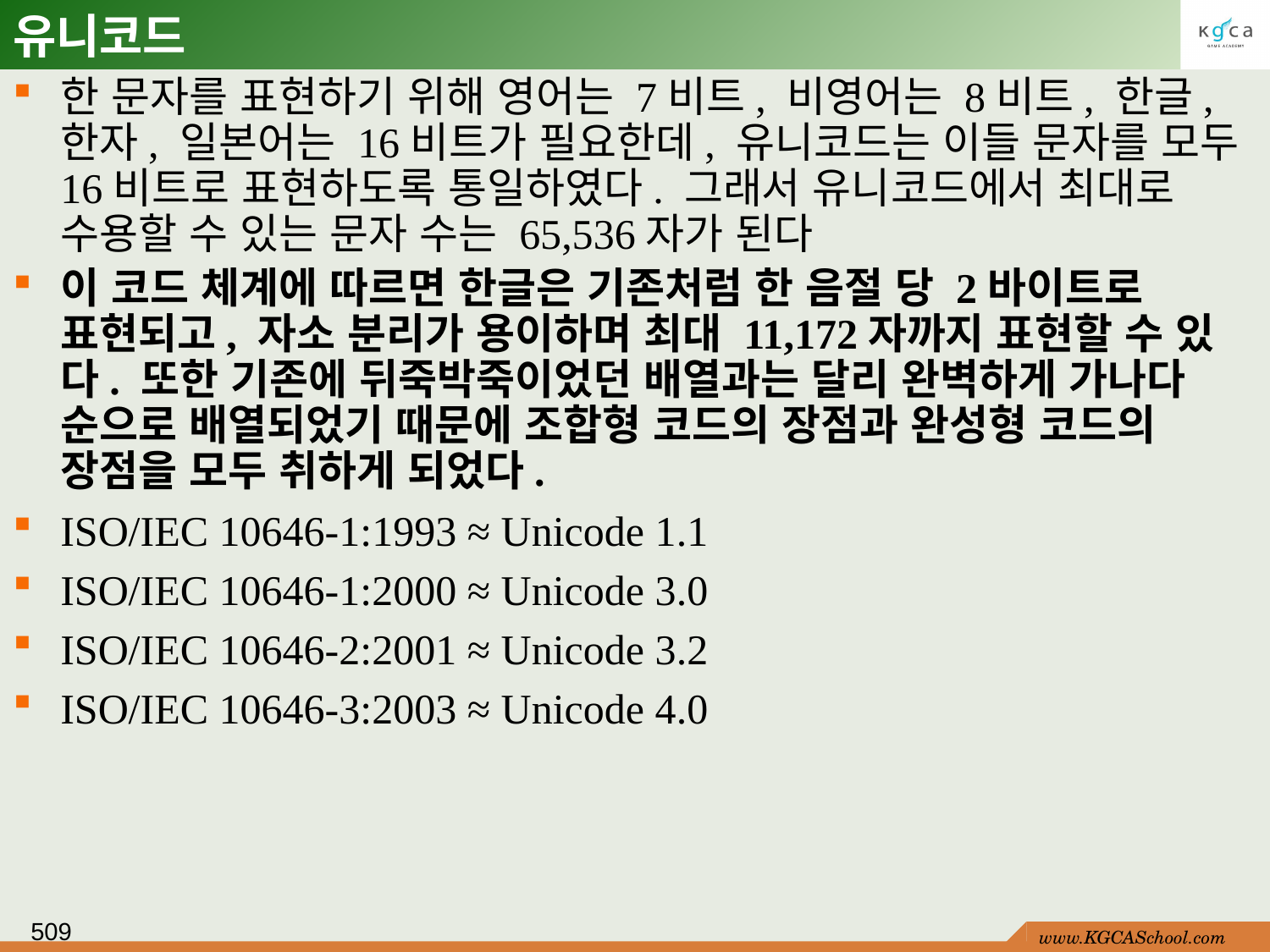

# 유니코드
한 문자를 표현하기 위해 영어는 7비트, 비영어는 8비트, 한글, 한자, 일본어는 16비트가 필요한데, 유니코드는 이들 문자를 모두 16비트로 표현하도록 통일하였다. 그래서 유니코드에서 최대로 수용할 수 있는 문자 수는 65,536자가 된다
이 코드 체계에 따르면 한글은 기존처럼 한 음절 당 2바이트로 표현되고, 자소 분리가 용이하며 최대 11,172자까지 표현할 수 있다. 또한 기존에 뒤죽박죽이었던 배열과는 달리 완벽하게 가나다 순으로 배열되었기 때문에 조합형 코드의 장점과 완성형 코드의 장점을 모두 취하게 되었다.
ISO/IEC 10646-1:1993 ≈ Unicode 1.1
ISO/IEC 10646-1:2000 ≈ Unicode 3.0
ISO/IEC 10646-2:2001 ≈ Unicode 3.2
ISO/IEC 10646-3:2003 ≈ Unicode 4.0

509